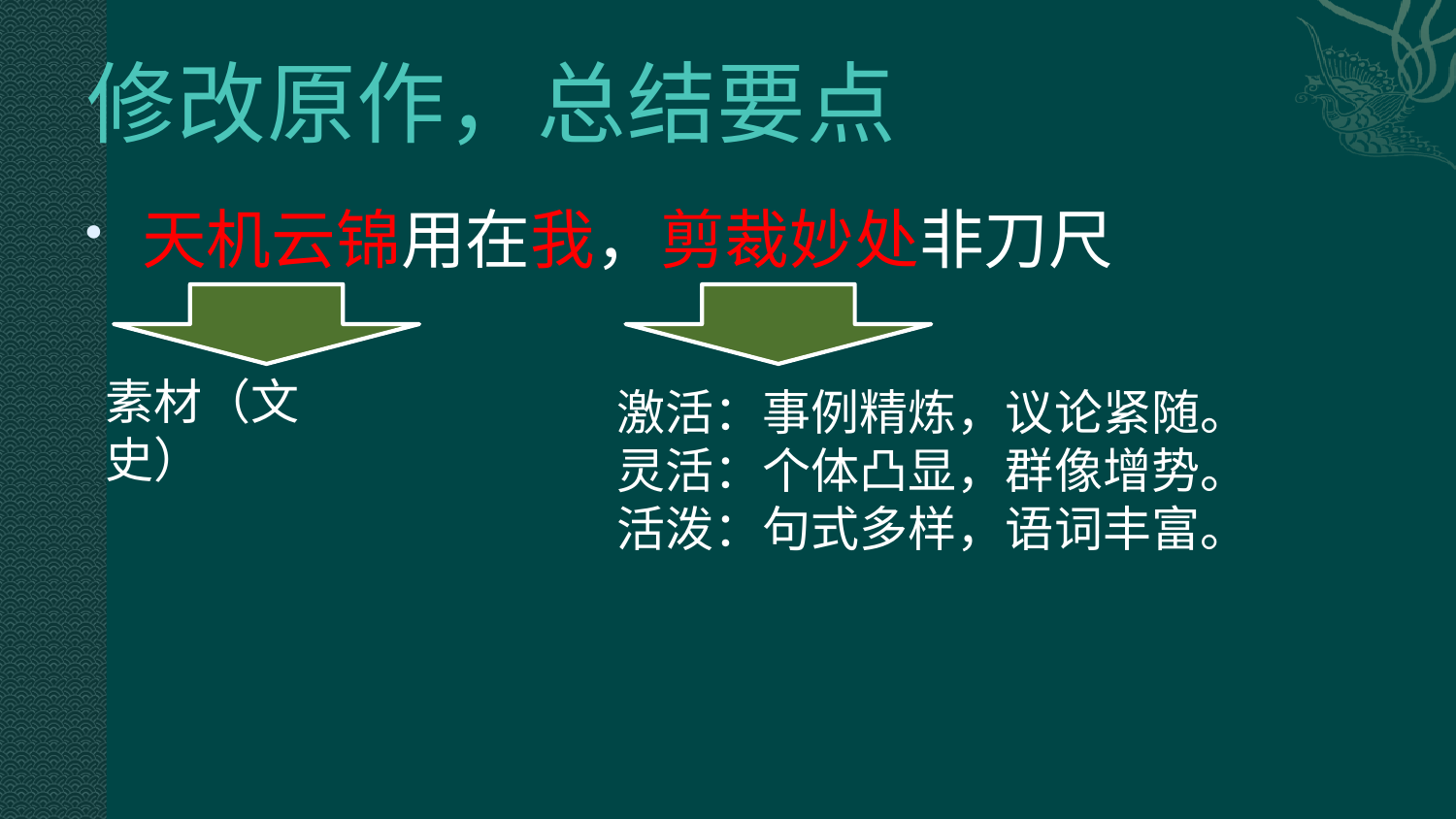

# 修改原作，总结要点
天机云锦用在我，剪裁妙处非刀尺

素材（文史）
激活：事例精炼，议论紧随。
灵活：个体凸显，群像增势。
活泼：句式多样，语词丰富。